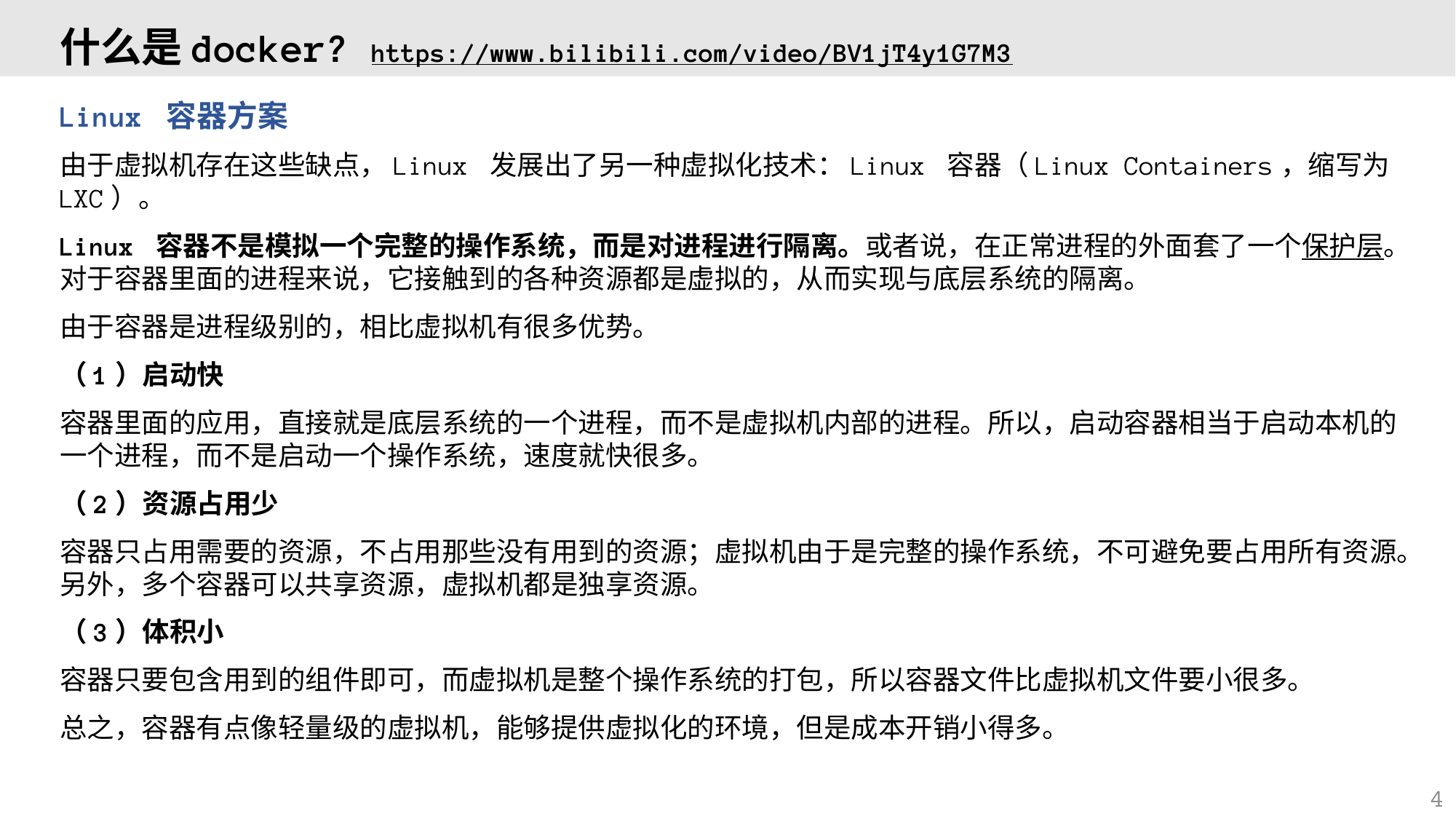

# 什么是docker? https://www.bilibili.com/video/BV1jT4y1G7M3
Linux 容器方案
由于虚拟机存在这些缺点，Linux 发展出了另一种虚拟化技术：Linux 容器（Linux Containers，缩写为 LXC）。
Linux 容器不是模拟一个完整的操作系统，而是对进程进行隔离。或者说，在正常进程的外面套了一个保护层。对于容器里面的进程来说，它接触到的各种资源都是虚拟的，从而实现与底层系统的隔离。
由于容器是进程级别的，相比虚拟机有很多优势。
（1）启动快
容器里面的应用，直接就是底层系统的一个进程，而不是虚拟机内部的进程。所以，启动容器相当于启动本机的一个进程，而不是启动一个操作系统，速度就快很多。
（2）资源占用少
容器只占用需要的资源，不占用那些没有用到的资源；虚拟机由于是完整的操作系统，不可避免要占用所有资源。另外，多个容器可以共享资源，虚拟机都是独享资源。
（3）体积小
容器只要包含用到的组件即可，而虚拟机是整个操作系统的打包，所以容器文件比虚拟机文件要小很多。
总之，容器有点像轻量级的虚拟机，能够提供虚拟化的环境，但是成本开销小得多。

4